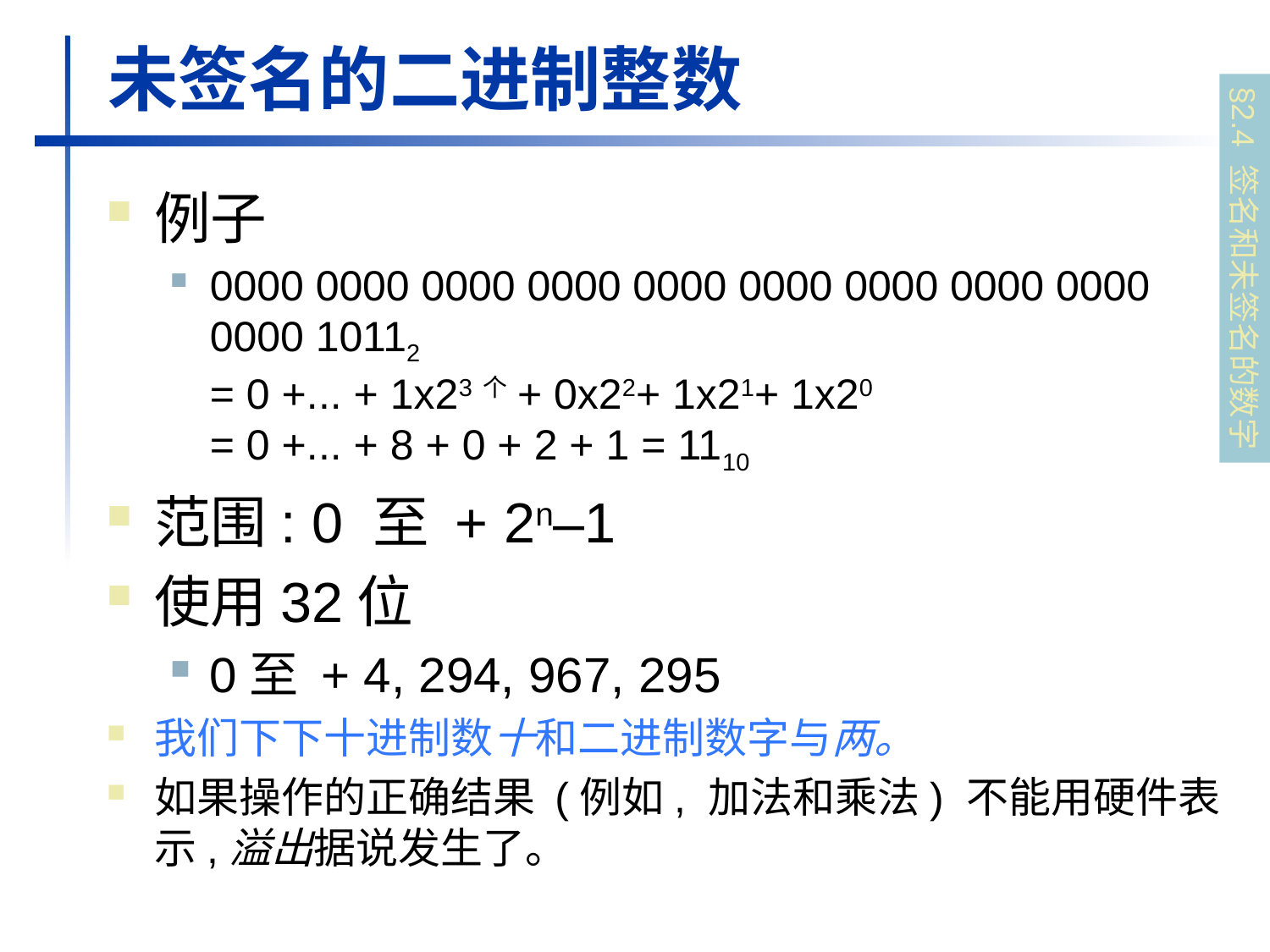

# 未签名的二进制整数
例子
0000 0000 0000 0000 0000 0000 0000 0000 0000 0000 10112
= 0 +... + 1x23个+ 0x22+ 1x21+ 1x20
= 0 +... + 8 + 0 + 2 + 1 = 1110
范围: 0 至 + 2n–1
使用32位
0至 + 4, 294, 967, 295
我们下下十进制数十和二进制数字与两。
如果操作的正确结果 (例如, 加法和乘法) 不能用硬件表示,溢出据说发生了。

§2.4 签名和未签名的数字